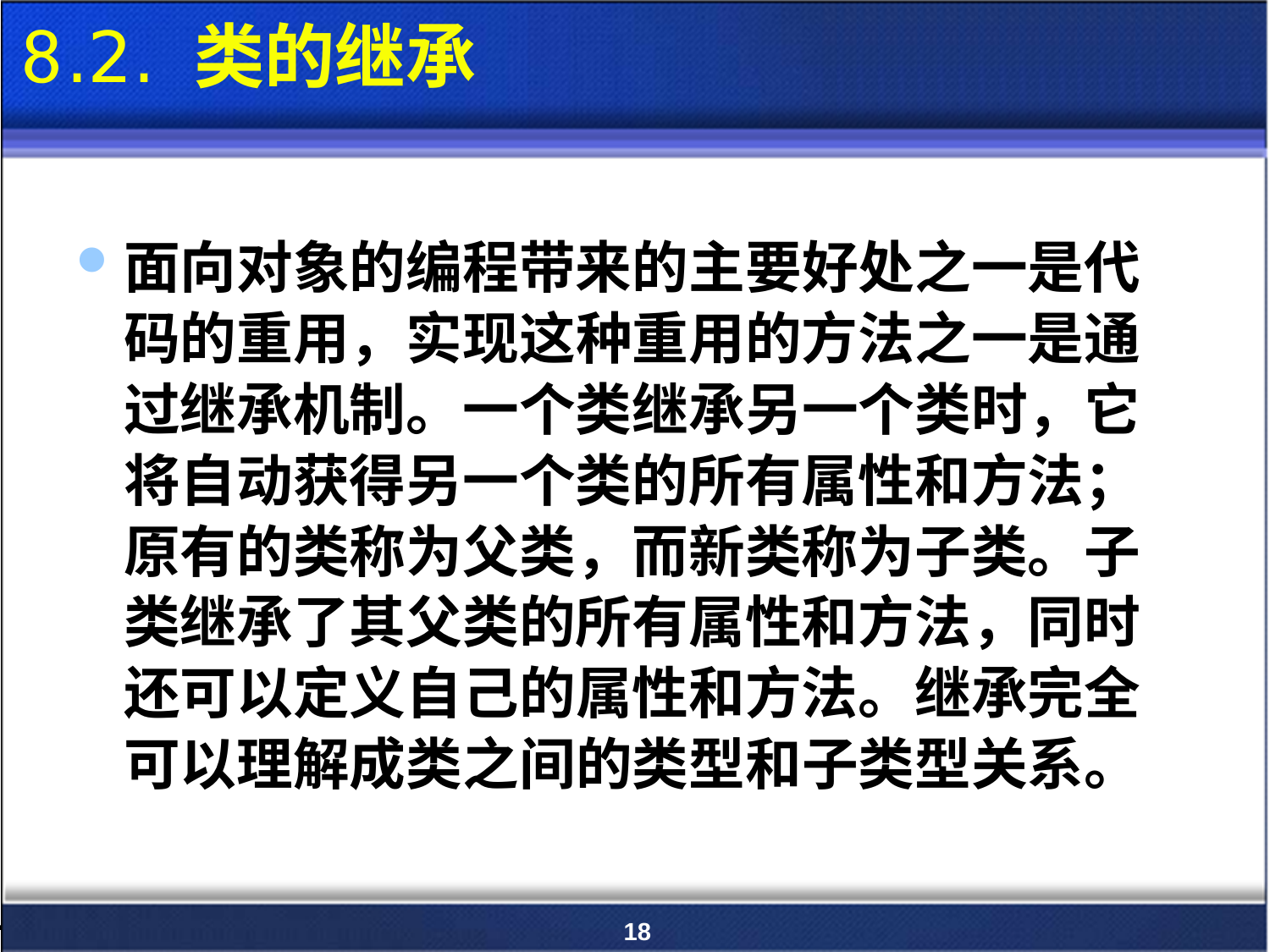

# 8.2. 类的继承
面向对象的编程带来的主要好处之一是代码的重用，实现这种重用的方法之一是通过继承机制。一个类继承另一个类时，它将自动获得另一个类的所有属性和方法；原有的类称为父类，而新类称为子类。子类继承了其父类的所有属性和方法，同时还可以定义自己的属性和方法。继承完全可以理解成类之间的类型和子类型关系。
18